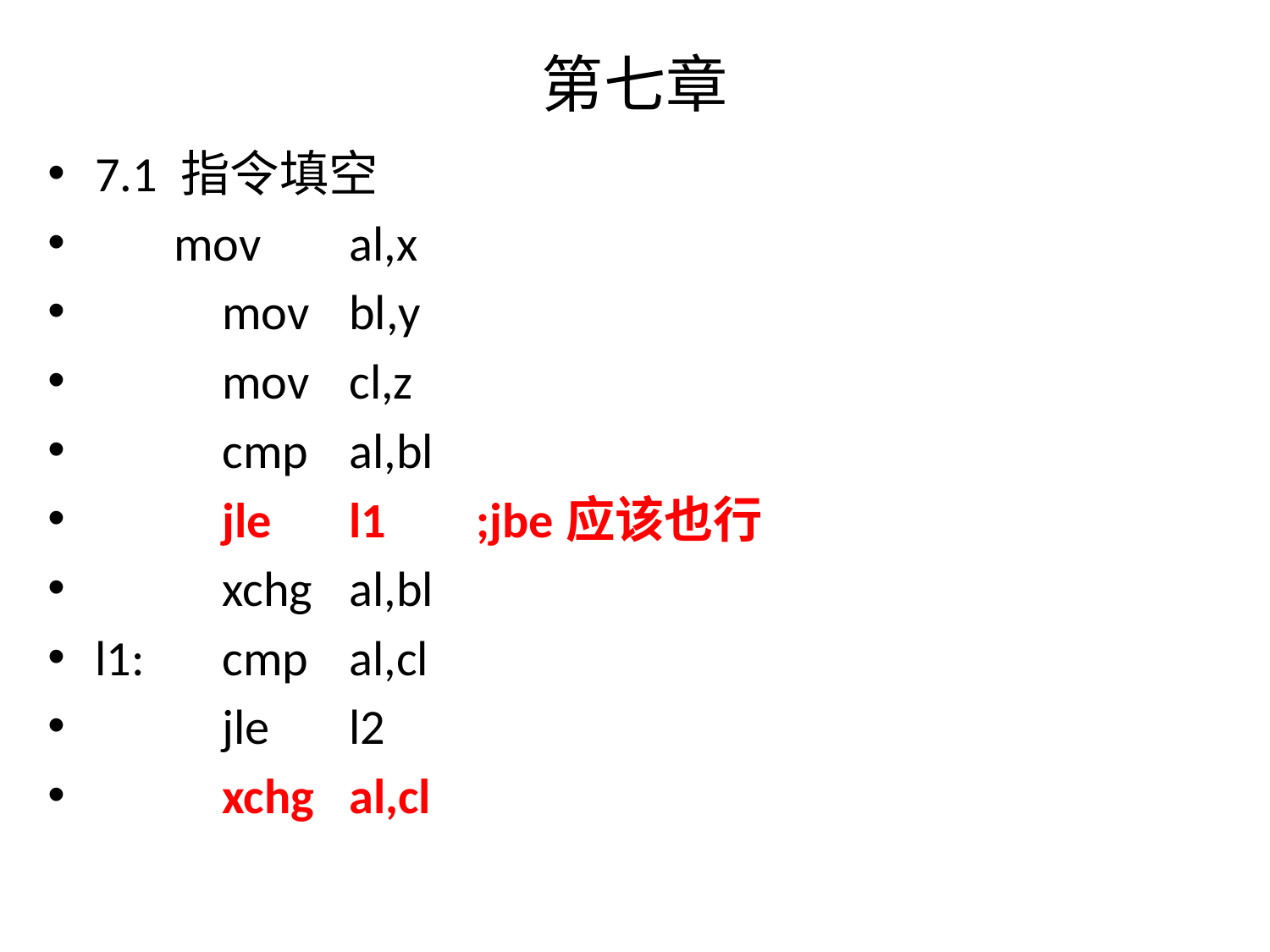

# 第七章
7.1 指令填空
       mov	al,x
	mov	bl,y
	mov	cl,z
	cmp	al,bl
	jle	l1	;jbe应该也行
	xchg	al,bl
l1:	cmp	al,cl
	jle	l2
	xchg	al,cl